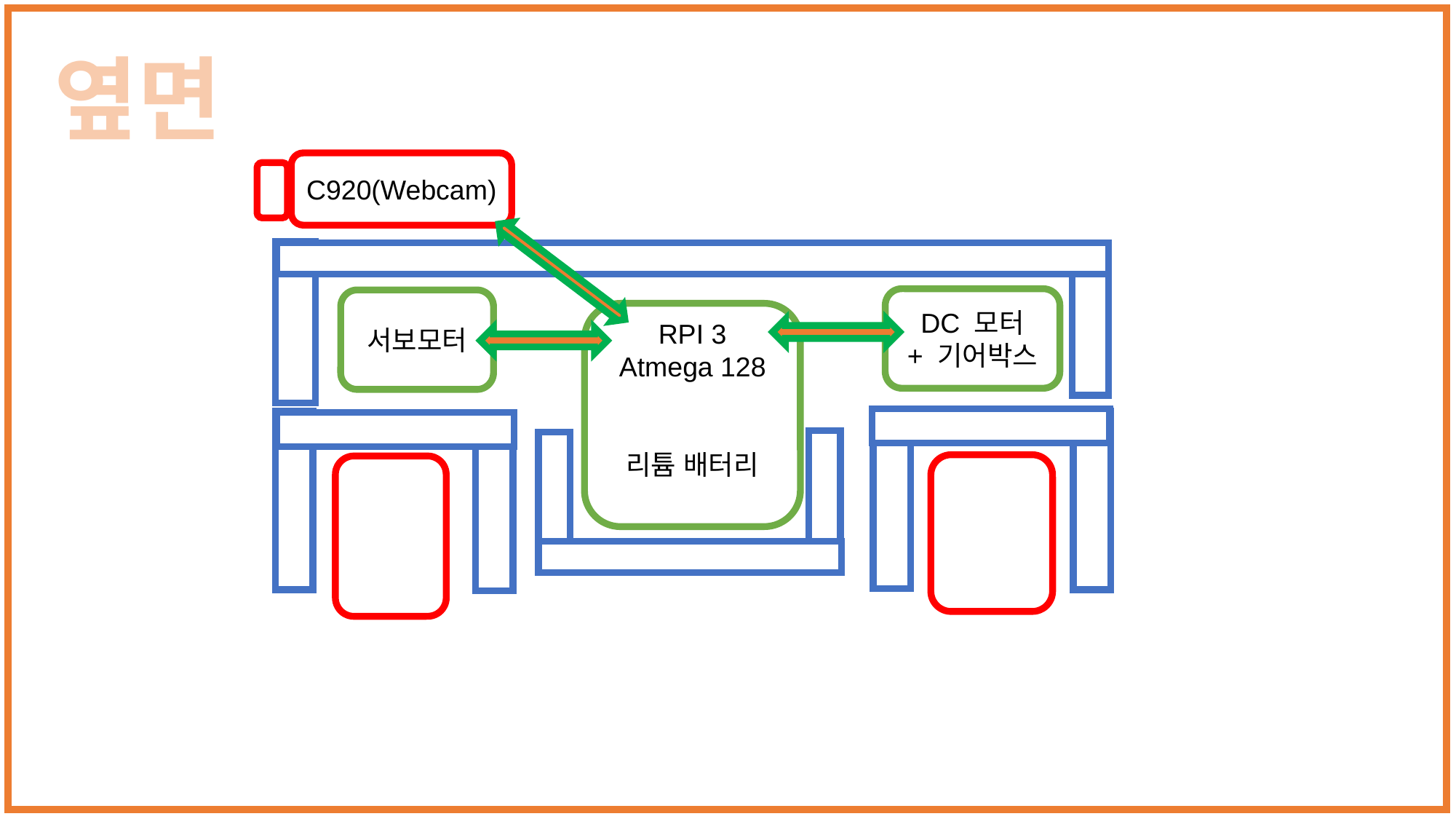

옆면
C920(Webcam)

DC 모터
+ 기어박스
서보모터
RPI 3
Atmega 128

리튬 배터리